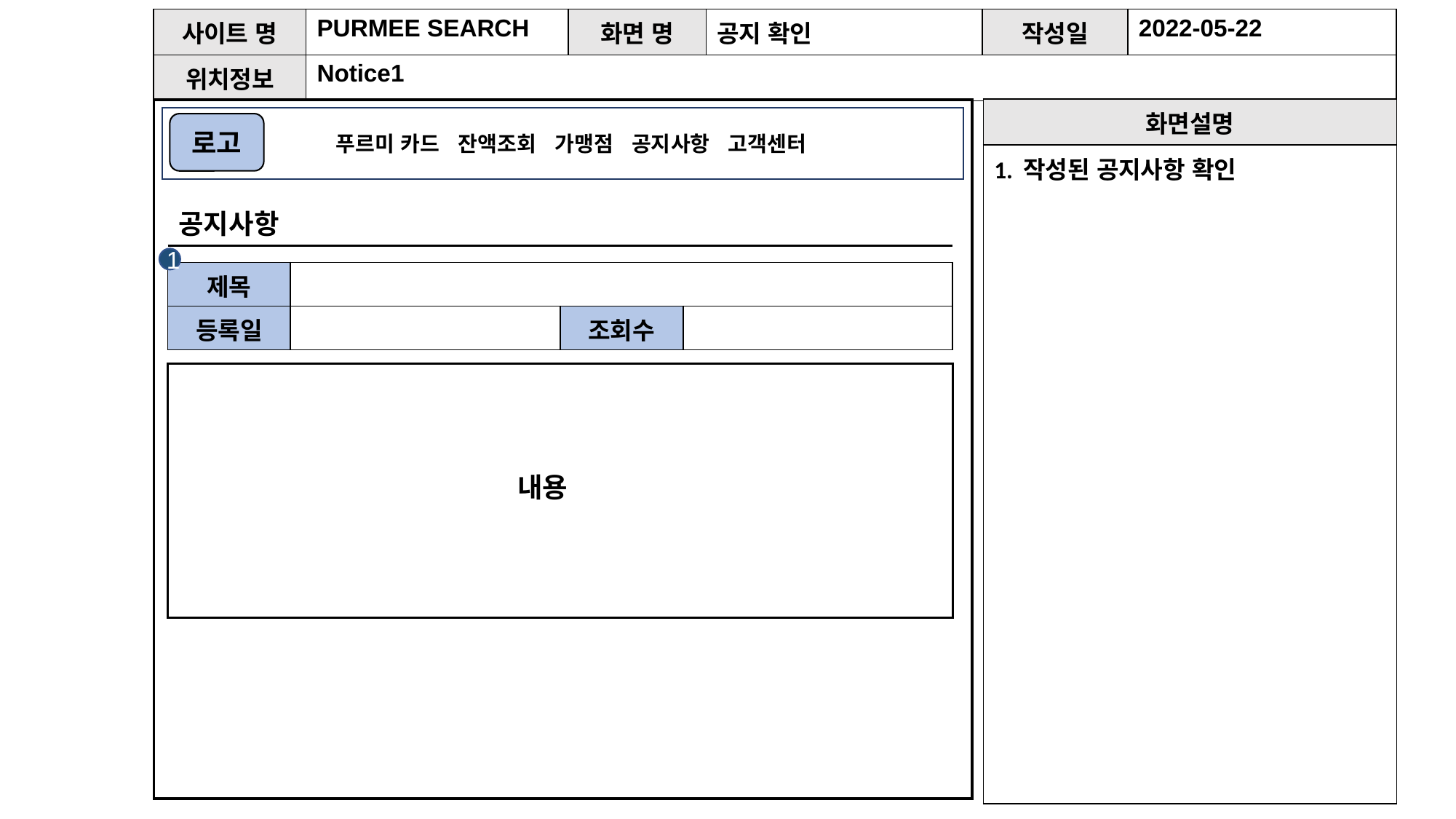

| 사이트 명 | PURMEE SEARCH | 화면 명 | 공지 확인 | 작성일 | 2022-05-22 |
| --- | --- | --- | --- | --- | --- |
| 위치정보 | Notice1 |  |  |  |  |
| 화면설명 |
| --- |
| 1. 작성된 공지사항 확인 |

           푸르미 카드   잔액조회   가맹점   공지사항   고객센터
1
로고
공지사항
1
| 제목 |  |  |  |
| --- | --- | --- | --- |
| 등록일 |  | 조회수 |  |

내용